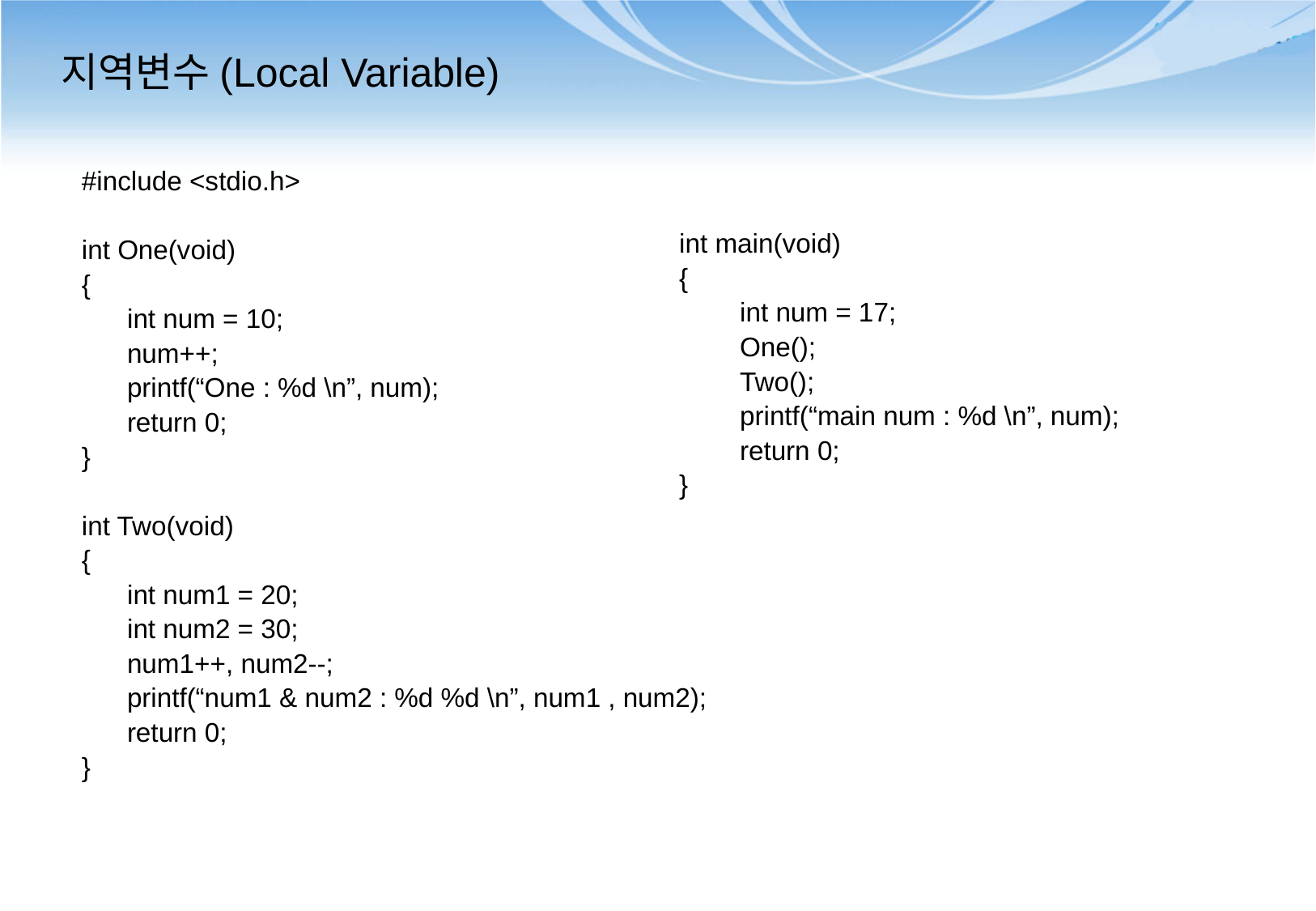

# 지역변수(Local Variable)

int main(void)
{
int num = 17;
One();
Two();
printf(“main num : %d \n”, num);
return 0;
}

#include <stdio.h>

int One(void)
{
	int num = 10;
	num++;
	printf(“One : %d \n”, num);
	return 0;
}

int Two(void)
{
	int num1 = 20;
	int num2 = 30;
	num1++, num2--;
	printf(“num1 & num2 : %d %d \n”, num1 , num2);
	return 0;
}